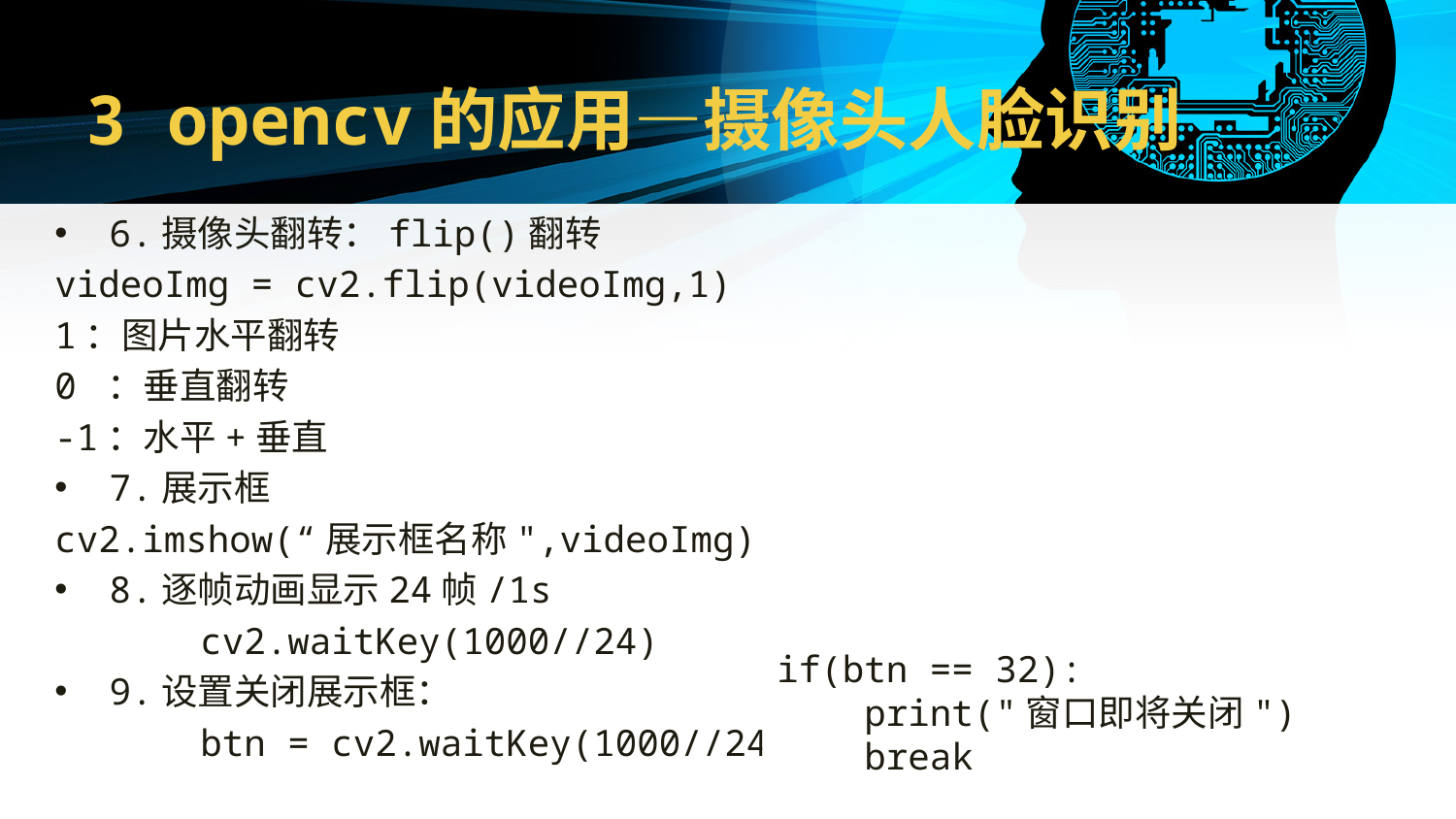

# 3 opencv的应用—摄像头人脸识别
6.摄像头翻转：flip()翻转
videoImg = cv2.flip(videoImg,1)
1：图片水平翻转
0 ：垂直翻转
-1：水平+垂直
7.展示框
cv2.imshow(“展示框名称",videoImg)
8.逐帧动画显示24帧/1s
	cv2.waitKey(1000//24)
9.设置关闭展示框：
	btn = cv2.waitKey(1000//24)
if(btn == 32):
    print("窗口即将关闭")
    break